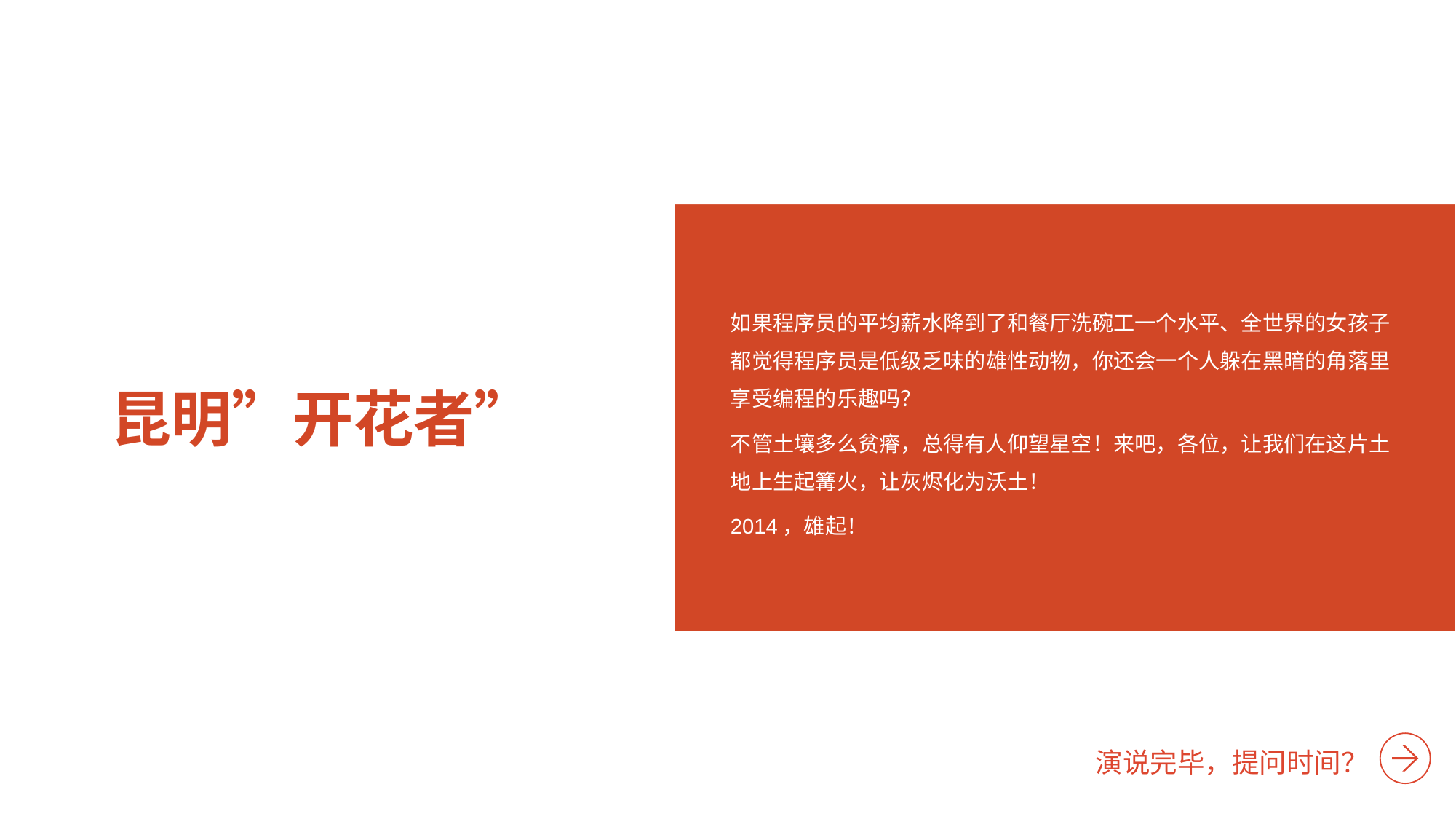

如果程序员的平均薪水降到了和餐厅洗碗工一个水平、全世界的女孩子都觉得程序员是低级乏味的雄性动物，你还会一个人躲在黑暗的角落里享受编程的乐趣吗？
不管土壤多么贫瘠，总得有人仰望星空！来吧，各位，让我们在这片土地上生起篝火，让灰烬化为沃土！
2014，雄起！
# 昆明”开花者”
演说完毕，提问时间？